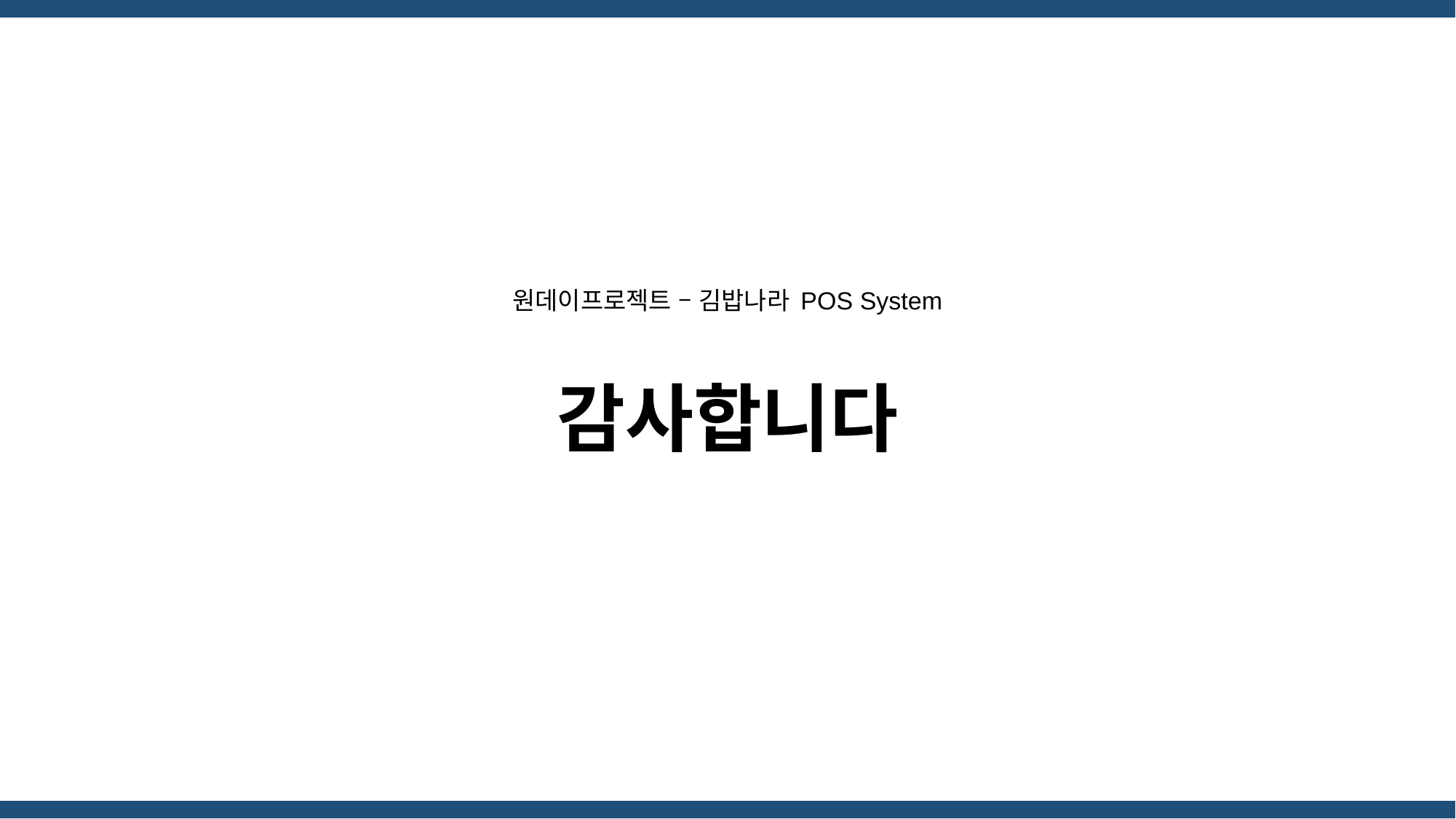

# 원데이프로젝트 – 김밥나라 POS System 감사합니다